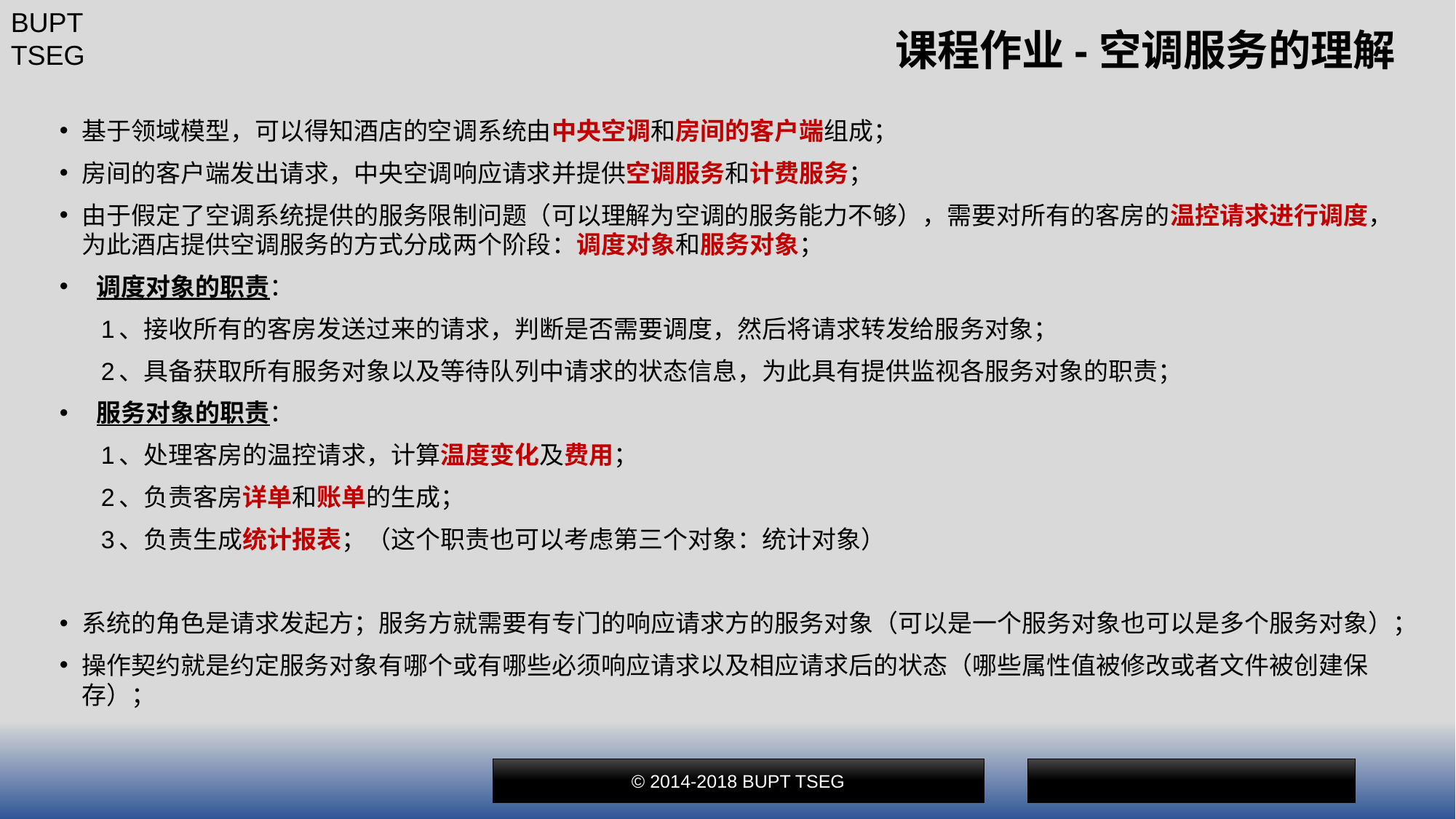

# 课程作业-空调服务的理解
基于领域模型，可以得知酒店的空调系统由中央空调和房间的客户端组成；
房间的客户端发出请求，中央空调响应请求并提供空调服务和计费服务；
由于假定了空调系统提供的服务限制问题（可以理解为空调的服务能力不够），需要对所有的客房的温控请求进行调度，为此酒店提供空调服务的方式分成两个阶段：调度对象和服务对象；
  调度对象的职责：
      1、接收所有的客房发送过来的请求，判断是否需要调度，然后将请求转发给服务对象；
      2、具备获取所有服务对象以及等待队列中请求的状态信息，为此具有提供监视各服务对象的职责；
  服务对象的职责：
      1、处理客房的温控请求，计算温度变化及费用；
      2、负责客房详单和账单的生成；
      3、负责生成统计报表；（这个职责也可以考虑第三个对象：统计对象）

系统的角色是请求发起方；服务方就需要有专门的响应请求方的服务对象（可以是一个服务对象也可以是多个服务对象）；
操作契约就是约定服务对象有哪个或有哪些必须响应请求以及相应请求后的状态（哪些属性值被修改或者文件被创建保存）；

© 2014-2018 BUPT TSEG
6